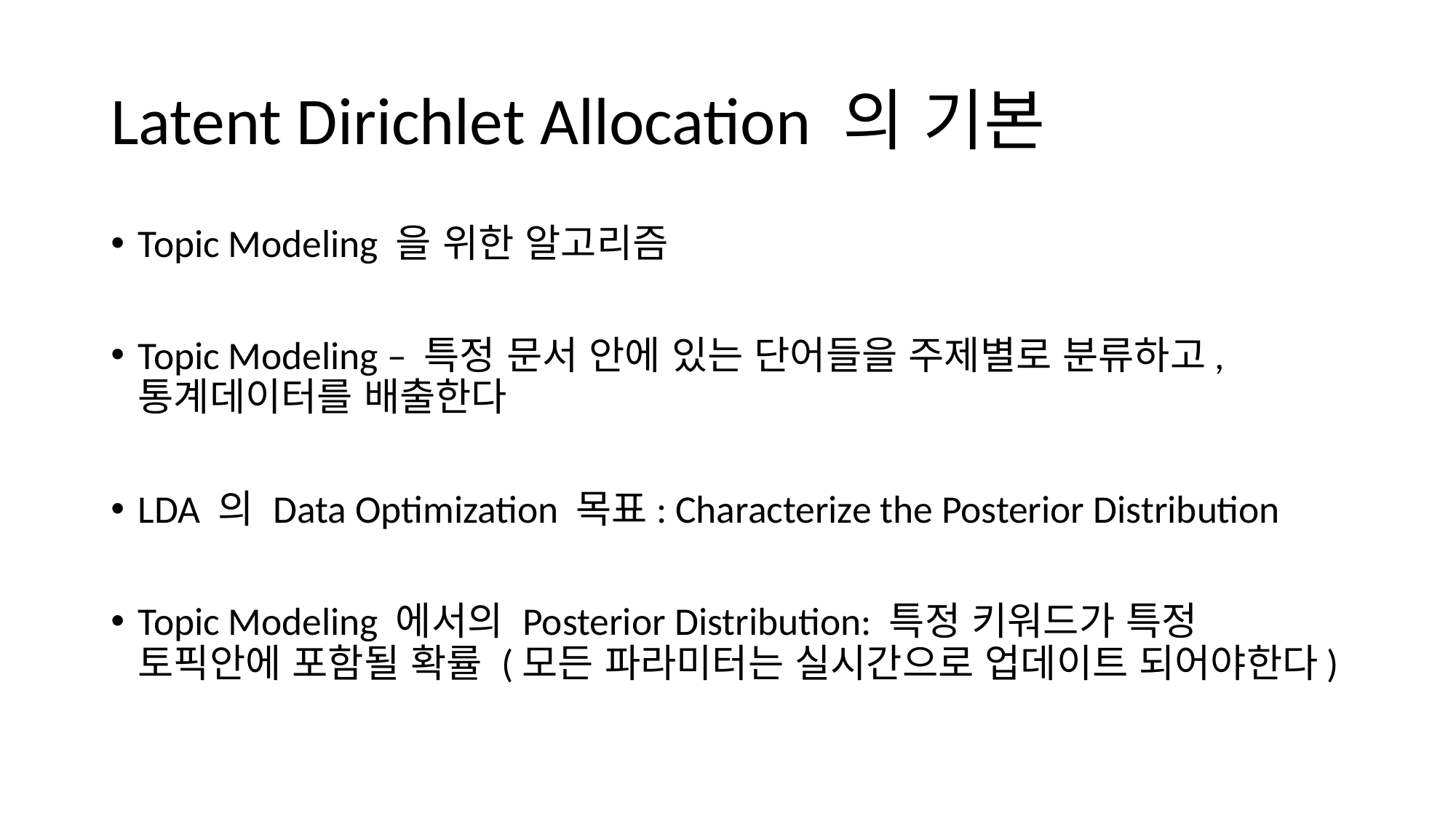

# Latent Dirichlet Allocation 의 기본
Topic Modeling 을 위한 알고리즘

Topic Modeling – 특정 문서 안에 있는 단어들을 주제별로 분류하고, 통계데이터를 배출한다

LDA 의 Data Optimization 목표: Characterize the Posterior Distribution

Topic Modeling 에서의 Posterior Distribution: 특정 키워드가 특정 토픽안에 포함될 확률 (모든 파라미터는 실시간으로 업데이트 되어야한다)